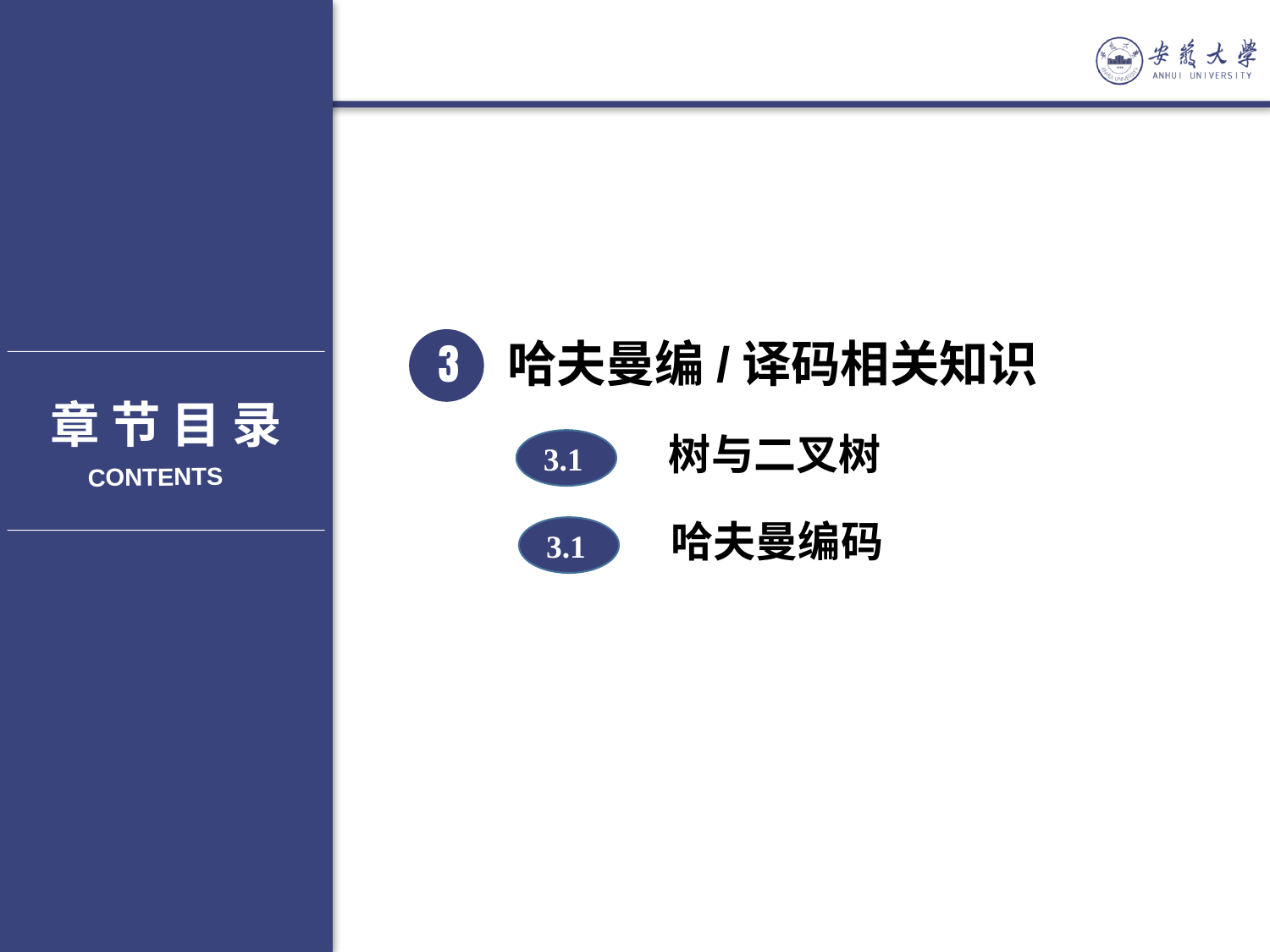

哈夫曼编/译码相关知识

3

章 节 目 录
树与二叉树
3.1
CONTENTS
哈夫曼编码
3.1